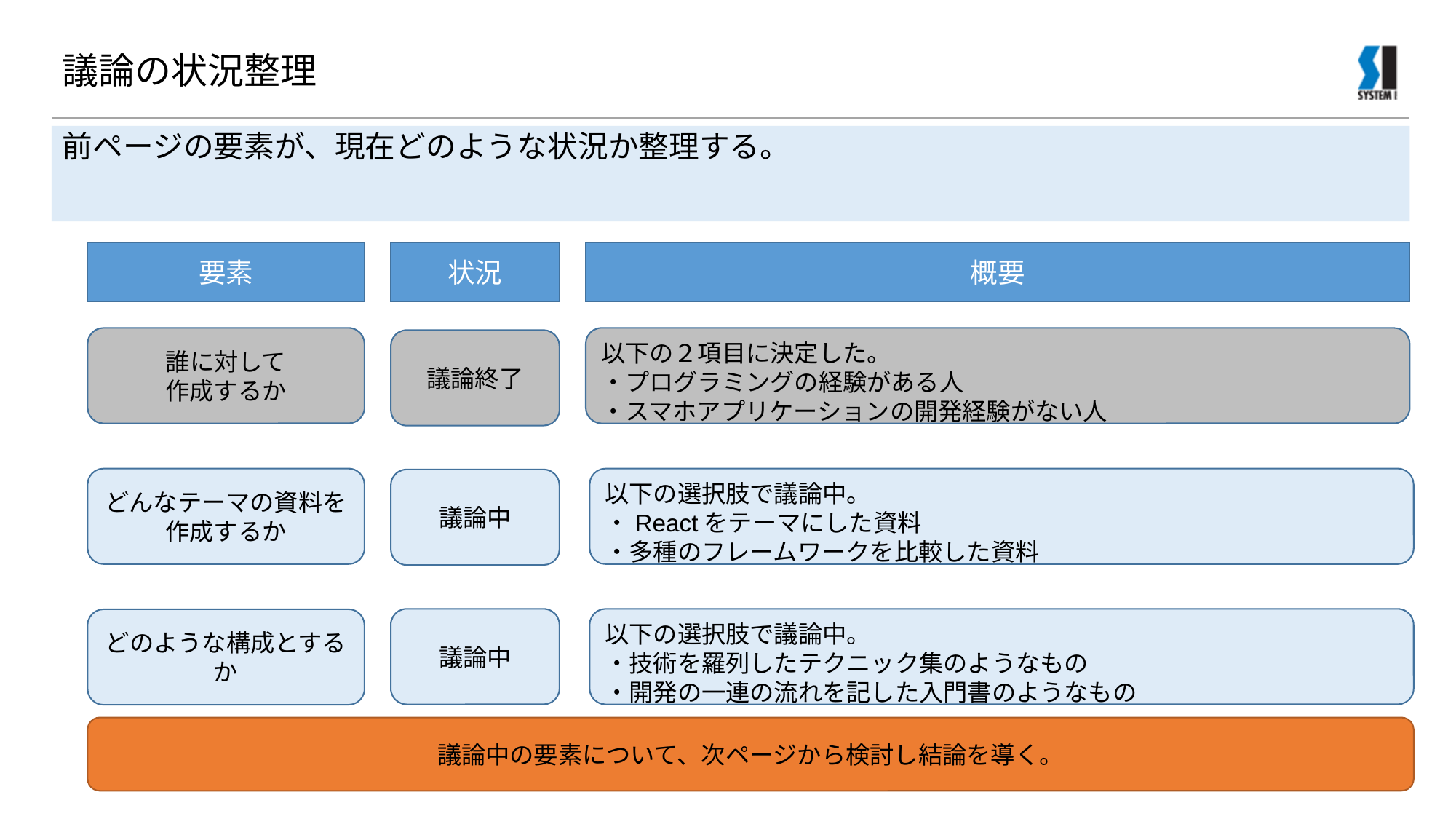

# 議論の状況整理
前ページの要素が、現在どのような状況か整理する。
要素
状況
概要
誰に対して
作成するか
以下の２項目に決定した。
・プログラミングの経験がある人
・スマホアプリケーションの開発経験がない人
議論終了
以下の選択肢で議論中。
・Reactをテーマにした資料
・多種のフレームワークを比較した資料
どんなテーマの資料を
作成するか
議論中
以下の選択肢で議論中。
・技術を羅列したテクニック集のようなもの
・開発の一連の流れを記した入門書のようなもの
議論中
どのような構成とするか
議論中の要素について、次ページから検討し結論を導く。